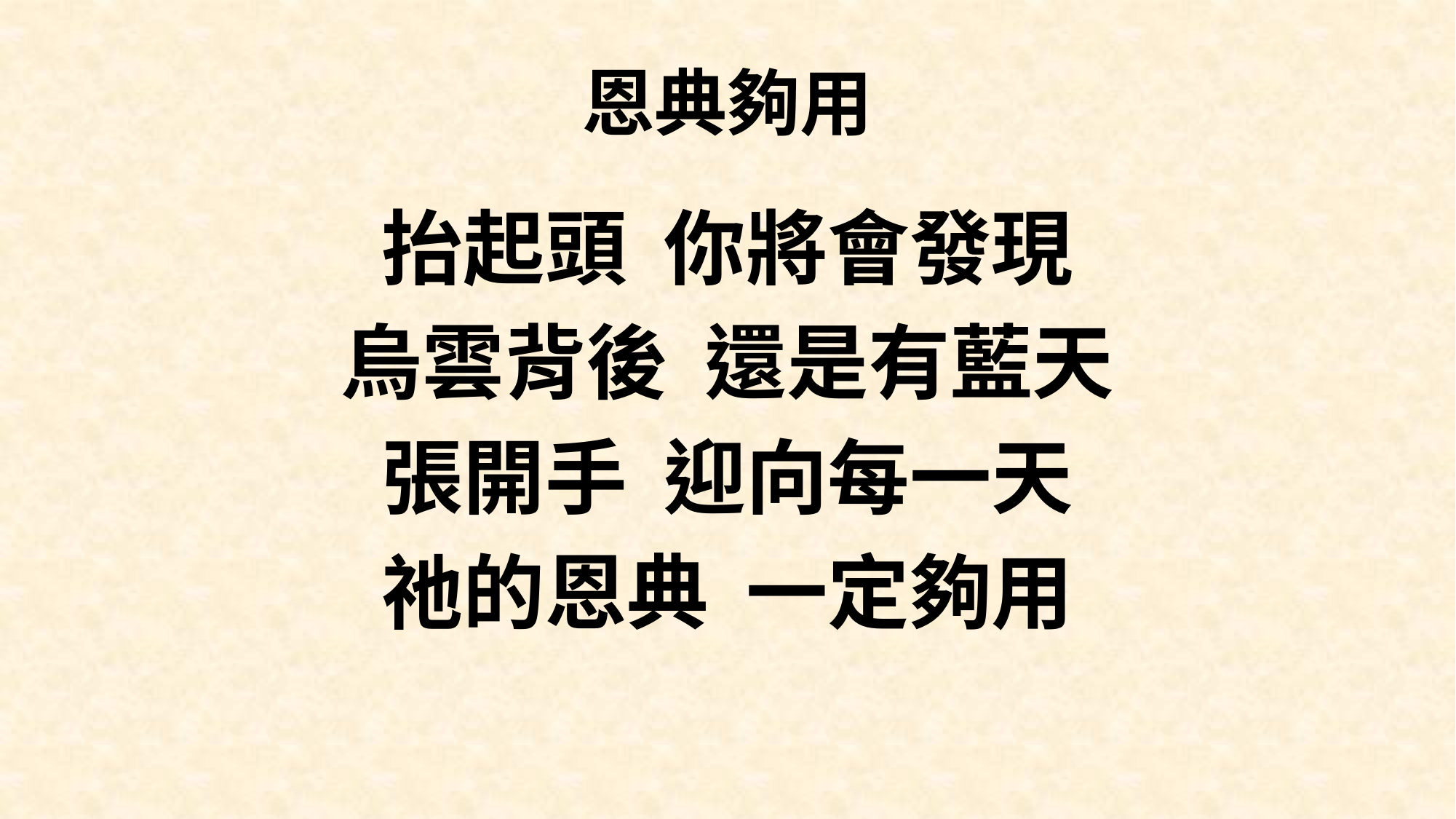

# 恩典夠用
抬起頭  你將會發現
烏雲背後  還是有藍天
張開手  迎向每一天
祂的恩典  一定夠用